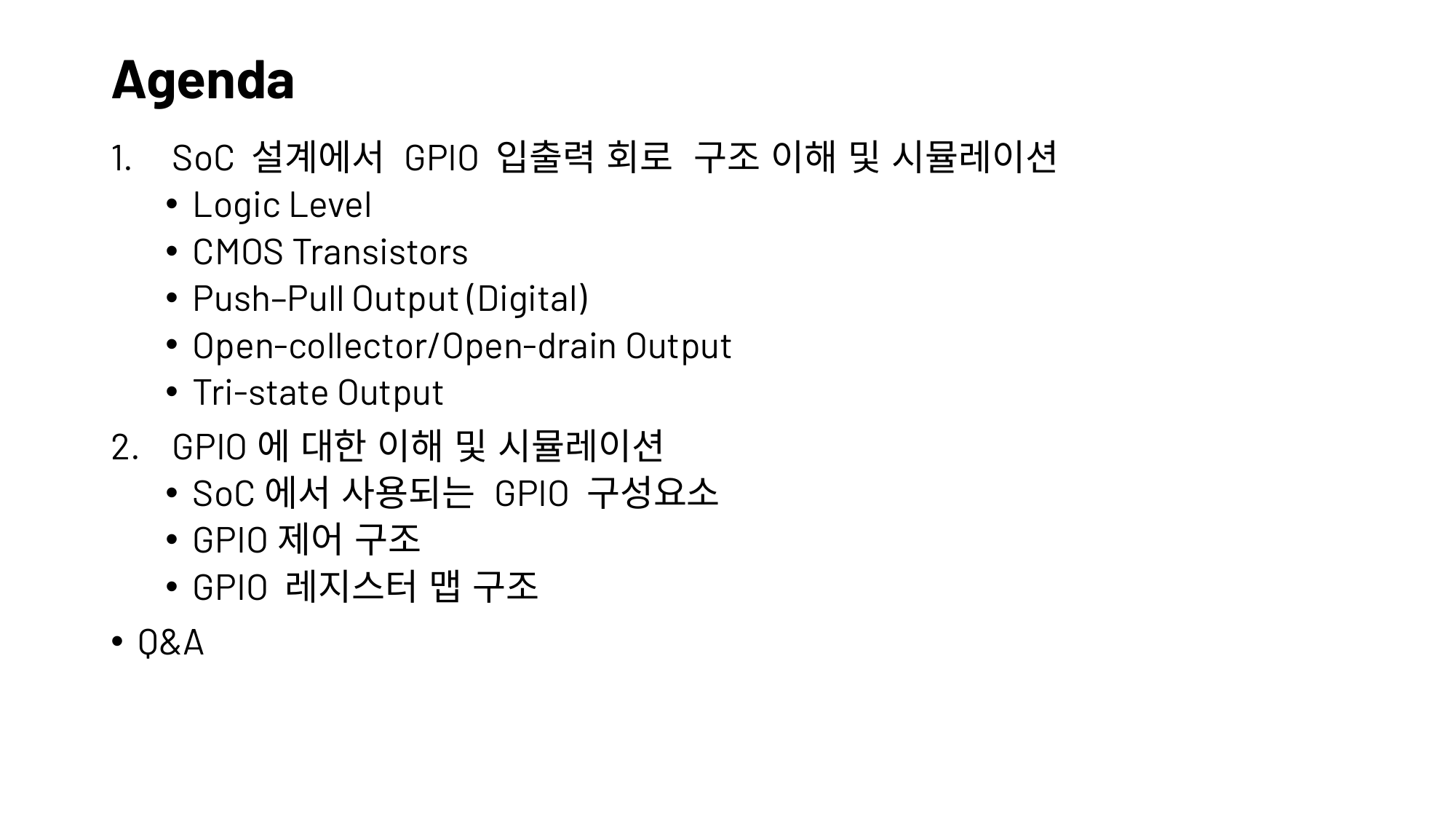

# Agenda
SoC 설계에서 GPIO 입출력 회로  구조 이해 및 시뮬레이션
Logic Level
CMOS Transistors
Push–Pull Output (Digital)
Open-collector/Open-drain Output
Tri-state Output
GPIO에 대한 이해 및 시뮬레이션
SoC에서 사용되는 GPIO 구성요소
GPIO제어 구조
GPIO 레지스터 맵 구조
Q&A